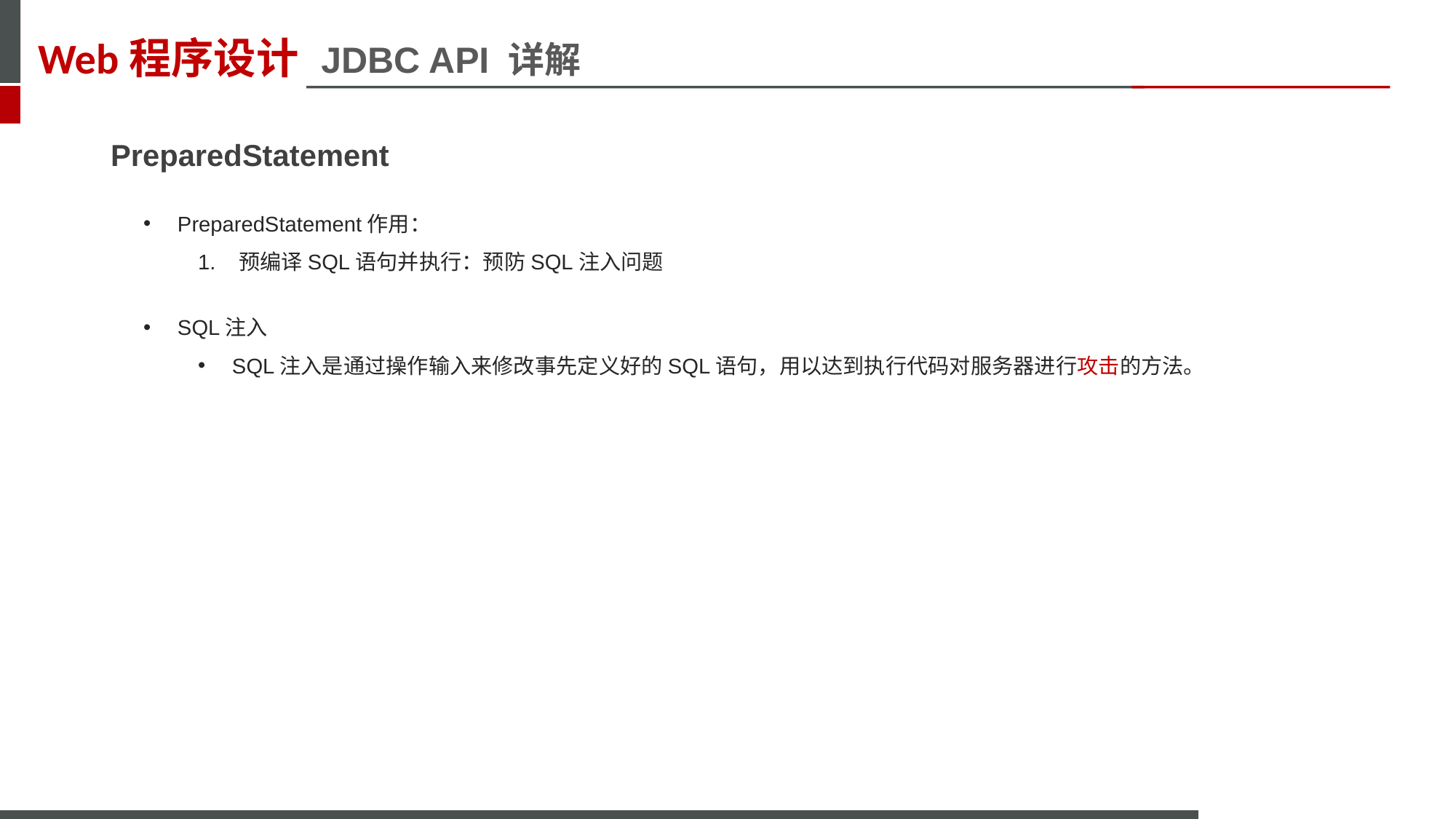

JDBC API 详解
PreparedStatement
PreparedStatement作用：
预编译SQL语句并执行：预防SQL注入问题
SQL注入
SQL注入是通过操作输入来修改事先定义好的SQL语句，用以达到执行代码对服务器进行攻击的方法。